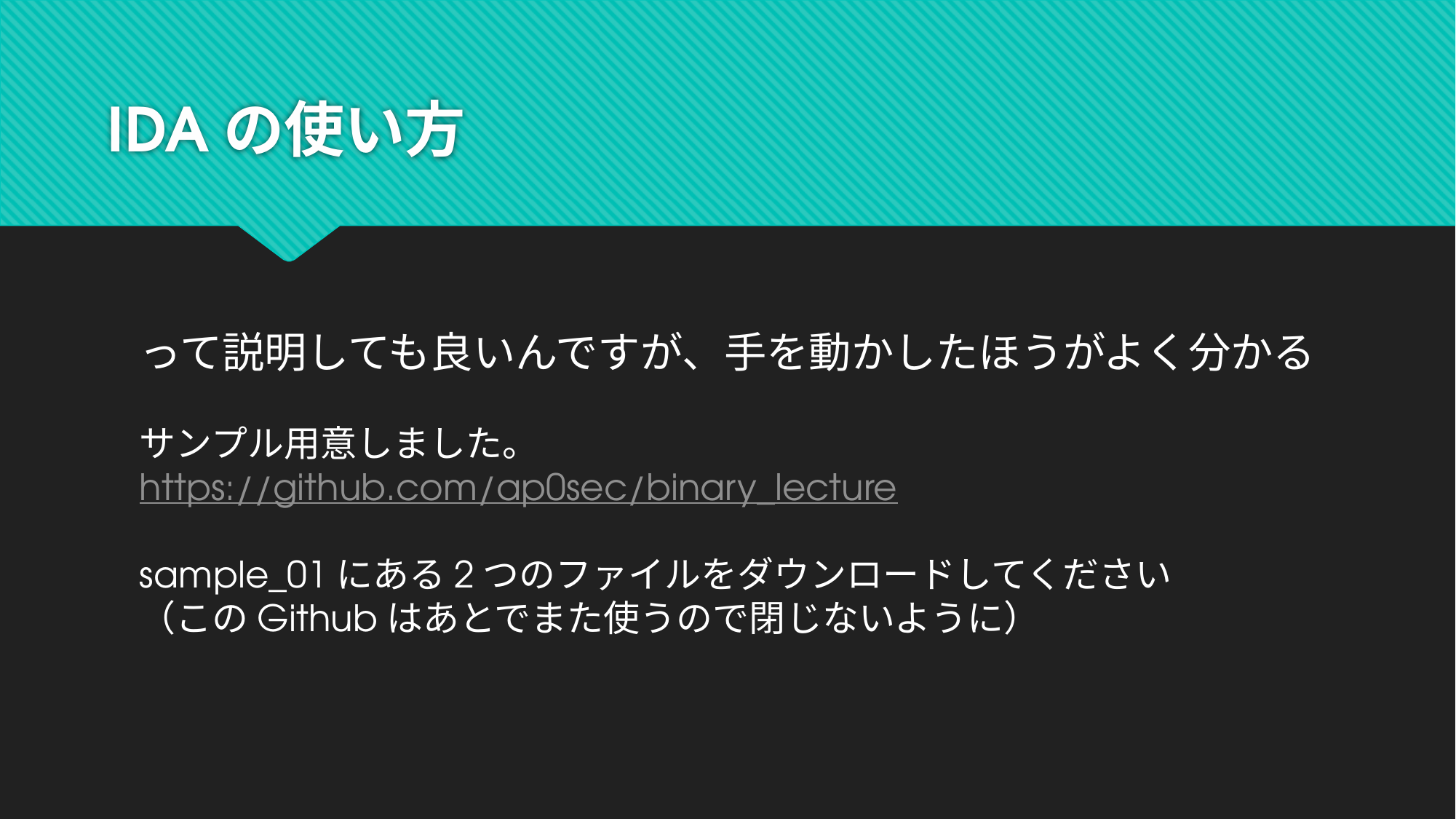

# IDAの使い方
って説明しても良いんですが、手を動かしたほうがよく分かる

サンプル用意しました。
https://github.com/ap0sec/binary_lecture

sample_01にある2つのファイルをダウンロードしてください
（このGithubはあとでまた使うので閉じないように）